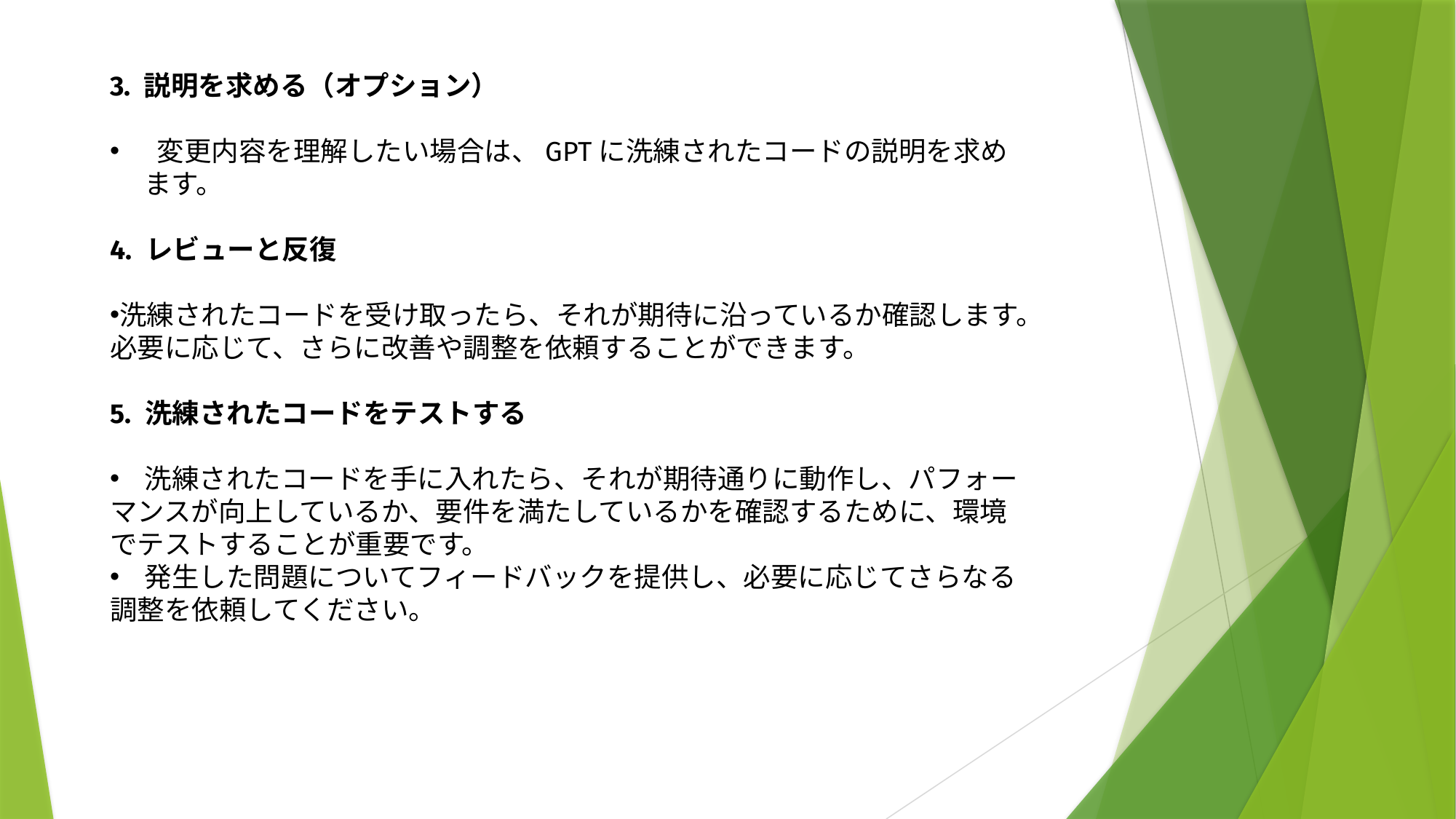

3. 説明を求める（オプション）

 変更内容を理解したい場合は、GPTに洗練されたコードの説明を求めます。

4. レビューと反復

洗練されたコードを受け取ったら、それが期待に沿っているか確認します。必要に応じて、さらに改善や調整を依頼することができます。

5. 洗練されたコードをテストする

   洗練されたコードを手に入れたら、それが期待通りに動作し、パフォーマンスが向上しているか、要件を満たしているかを確認するために、環境でテストすることが重要です。
   発生した問題についてフィードバックを提供し、必要に応じてさらなる調整を依頼してください。